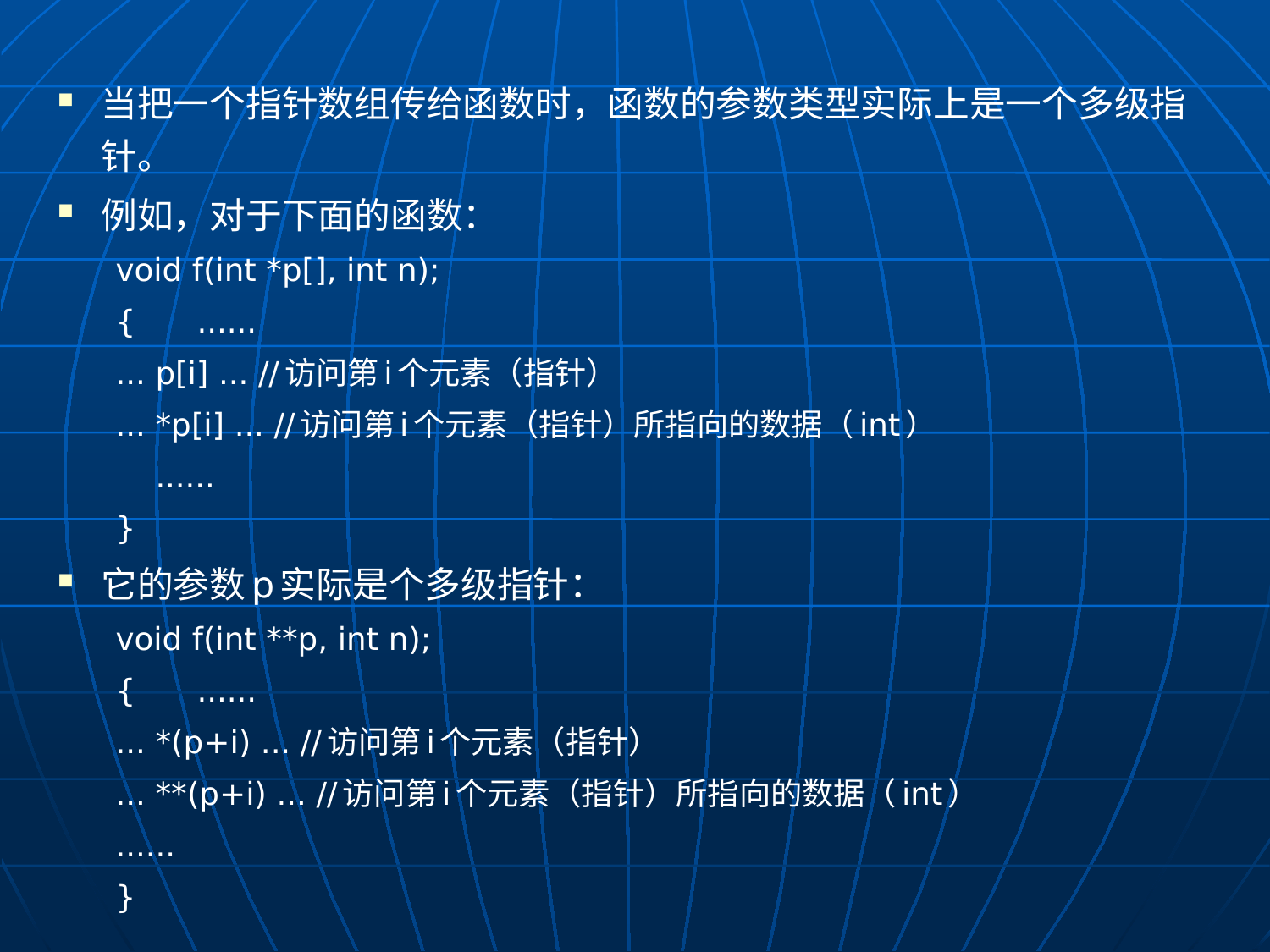

当把一个指针数组传给函数时，函数的参数类型实际上是一个多级指针。
例如，对于下面的函数：
void f(int *p[], int n);
{ 	......
	... p[i] ... //访问第i个元素（指针）
	... *p[i] ... //访问第i个元素（指针）所指向的数据（int）
    ......
}
它的参数p实际是个多级指针：
void f(int **p, int n);
{ 	......
	... *(p+i) ... //访问第i个元素（指针）
	... **(p+i) ... //访问第i个元素（指针）所指向的数据（int）
	......
}